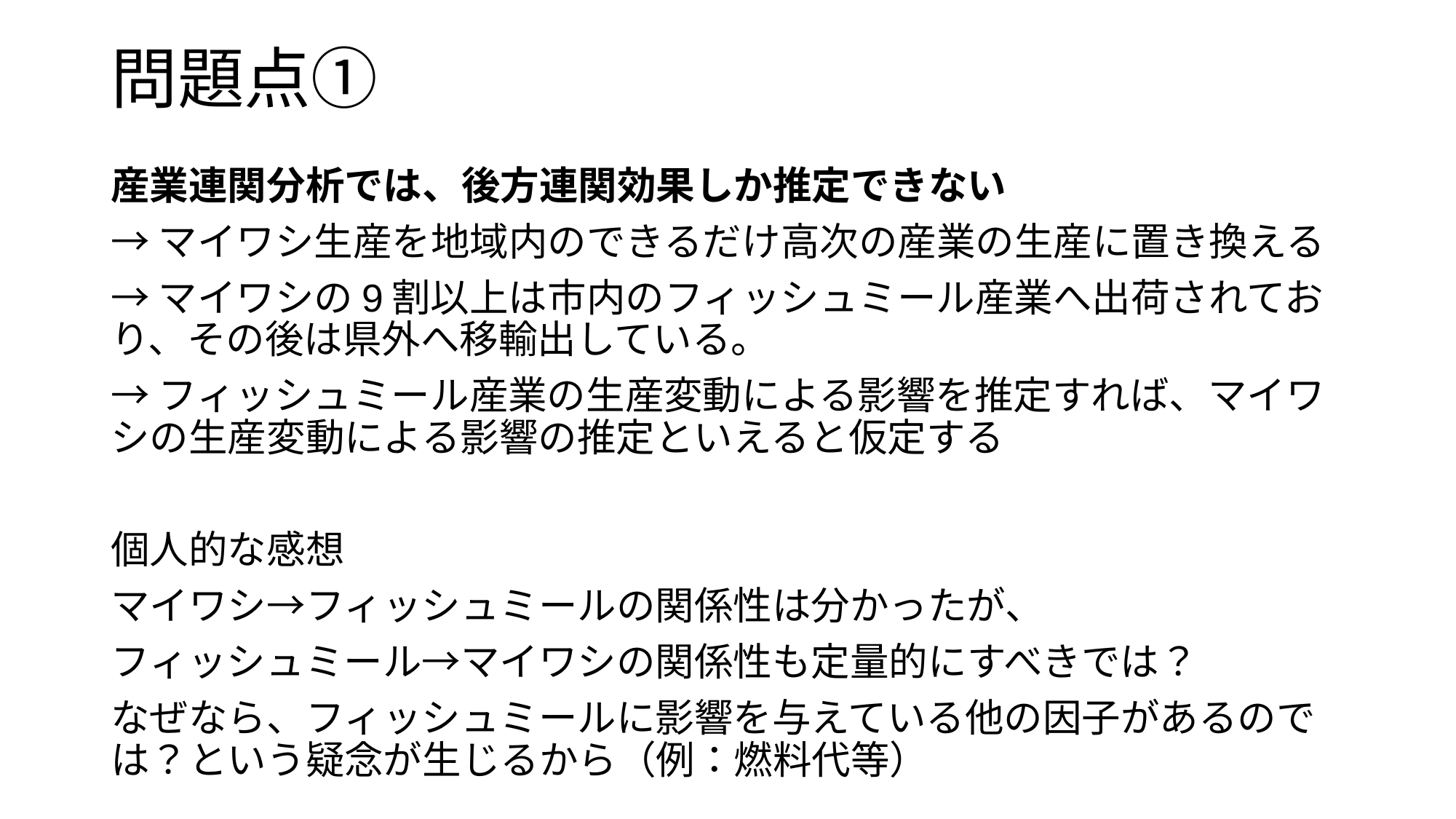

# 問題点①
産業連関分析では、後方連関効果しか推定できない
→マイワシ生産を地域内のできるだけ高次の産業の生産に置き換える
→マイワシの9割以上は市内のフィッシュミール産業へ出荷されており、その後は県外へ移輸出している。
→フィッシュミール産業の生産変動による影響を推定すれば、マイワシの生産変動による影響の推定といえると仮定する

個人的な感想
マイワシ→フィッシュミールの関係性は分かったが、
フィッシュミール→マイワシの関係性も定量的にすべきでは？
なぜなら、フィッシュミールに影響を与えている他の因子があるのでは？という疑念が生じるから（例：燃料代等）